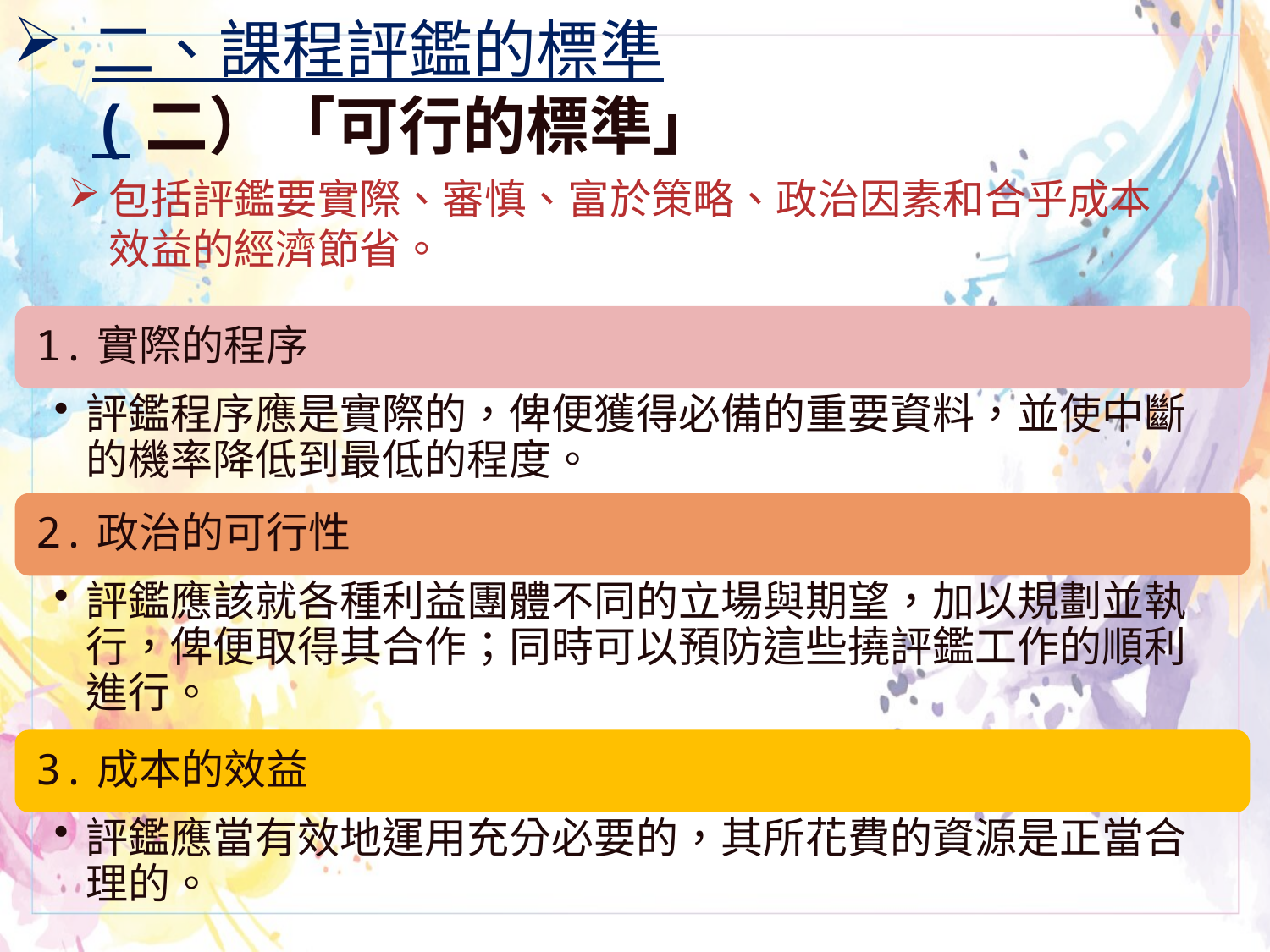

# 二、課程評鑑的標準 (二）「可行的標準」
包括評鑑要實際、審慎、富於策略、政治因素和合乎成本效益的經濟節省。
1.實際的程序
評鑑程序應是實際的，俾便獲得必備的重要資料，並使中斷的機率降低到最低的程度。
2.政治的可行性
評鑑應該就各種利益團體不同的立場與期望，加以規劃並執行，俾便取得其合作；同時可以預防這些撓評鑑工作的順利進行。
3.成本的效益
評鑑應當有效地運用充分必要的，其所花費的資源是正當合理的。